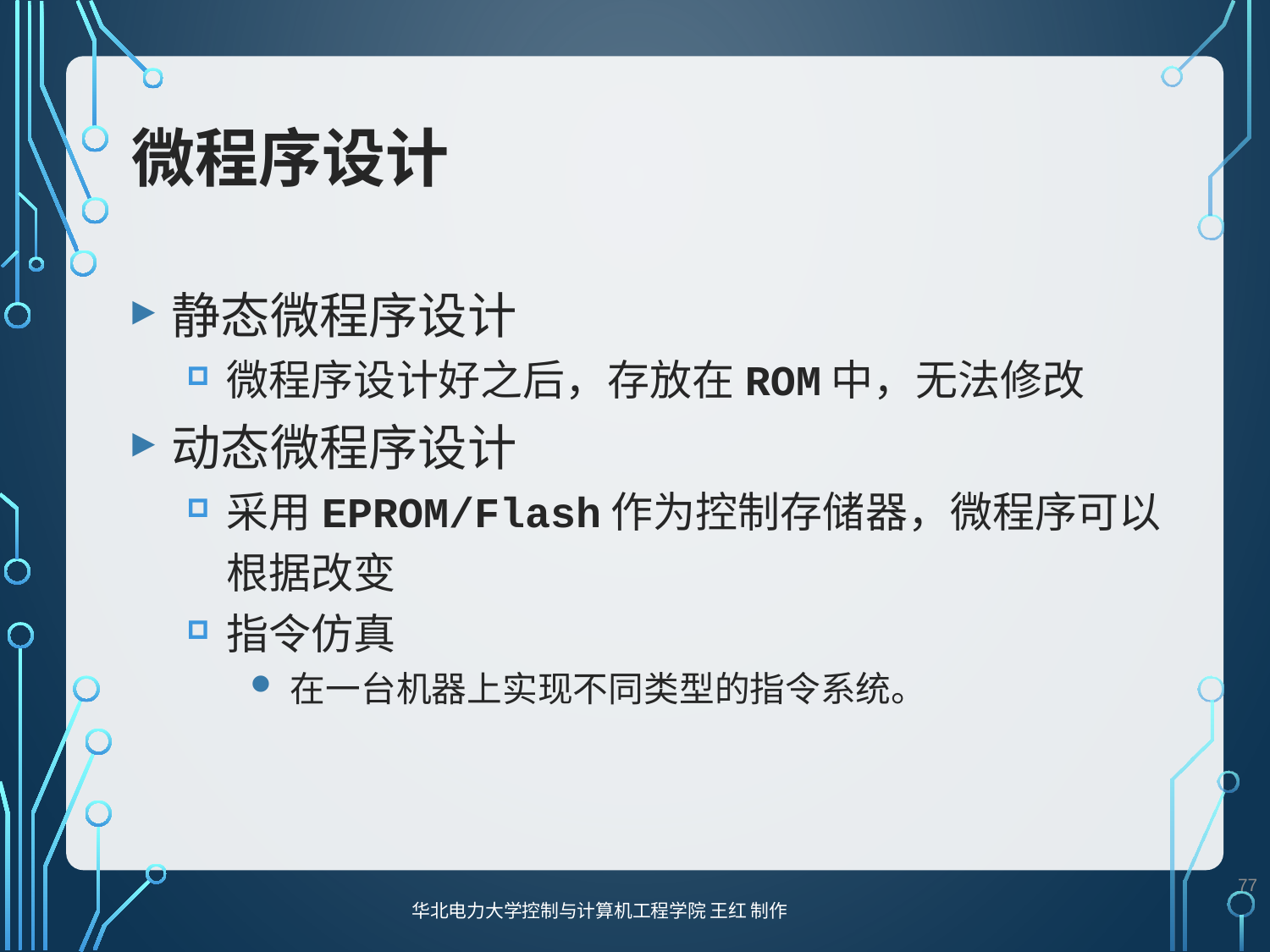

# 微程序设计
静态微程序设计
微程序设计好之后，存放在ROM中，无法修改
动态微程序设计
采用EPROM/Flash作为控制存储器，微程序可以根据改变
指令仿真
在一台机器上实现不同类型的指令系统。
77
华北电力大学控制与计算机工程学院 王红 制作